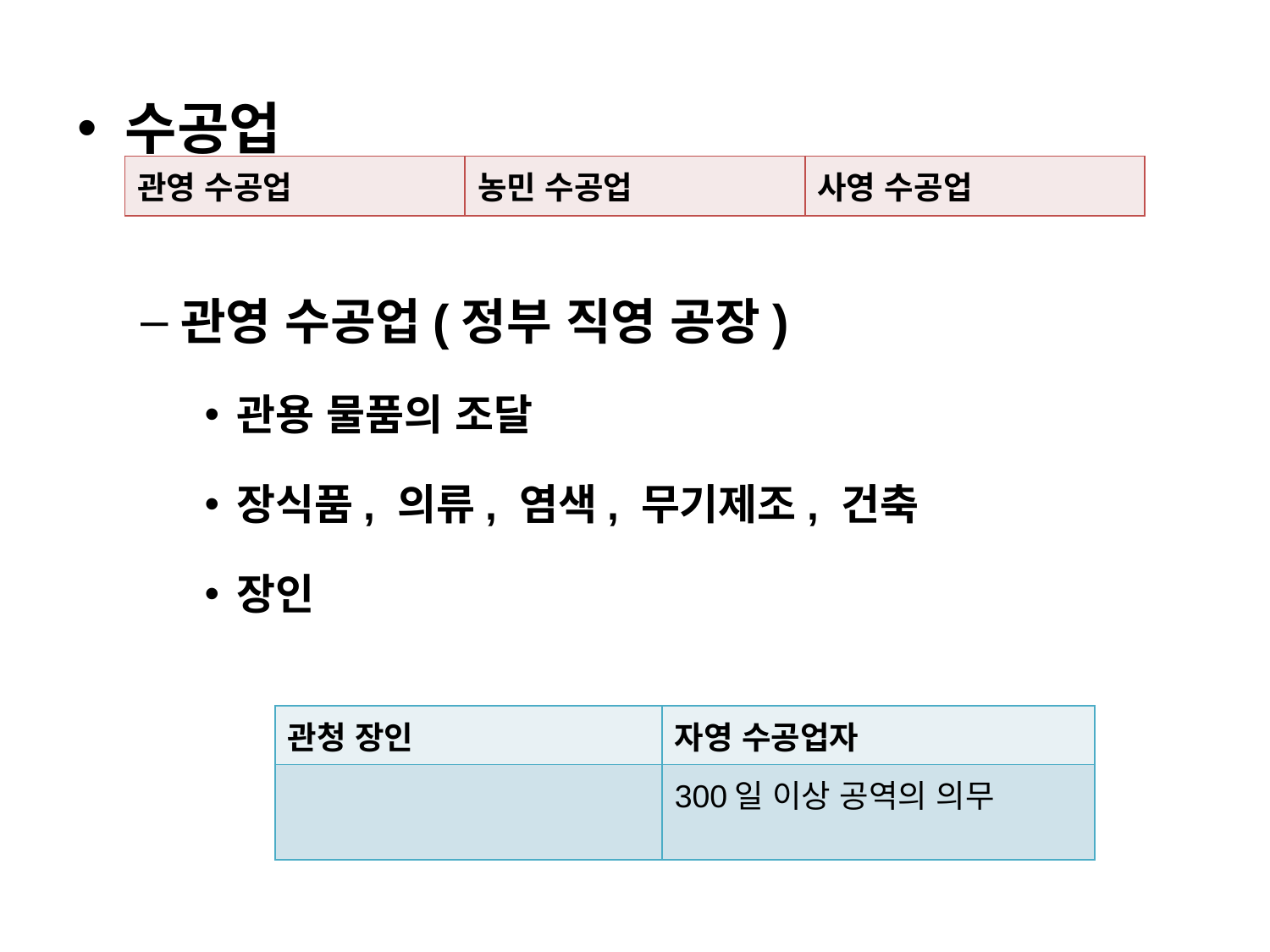

수공업

관영 수공업(정부 직영 공장)
관용 물품의 조달
장식품, 의류, 염색, 무기제조, 건축
장인

| 관영 수공업 | 농민 수공업 | 사영 수공업 |
| --- | --- | --- |
| 관청 장인 | 자영 수공업자 |
| --- | --- |
|  | 300일 이상 공역의 의무 |